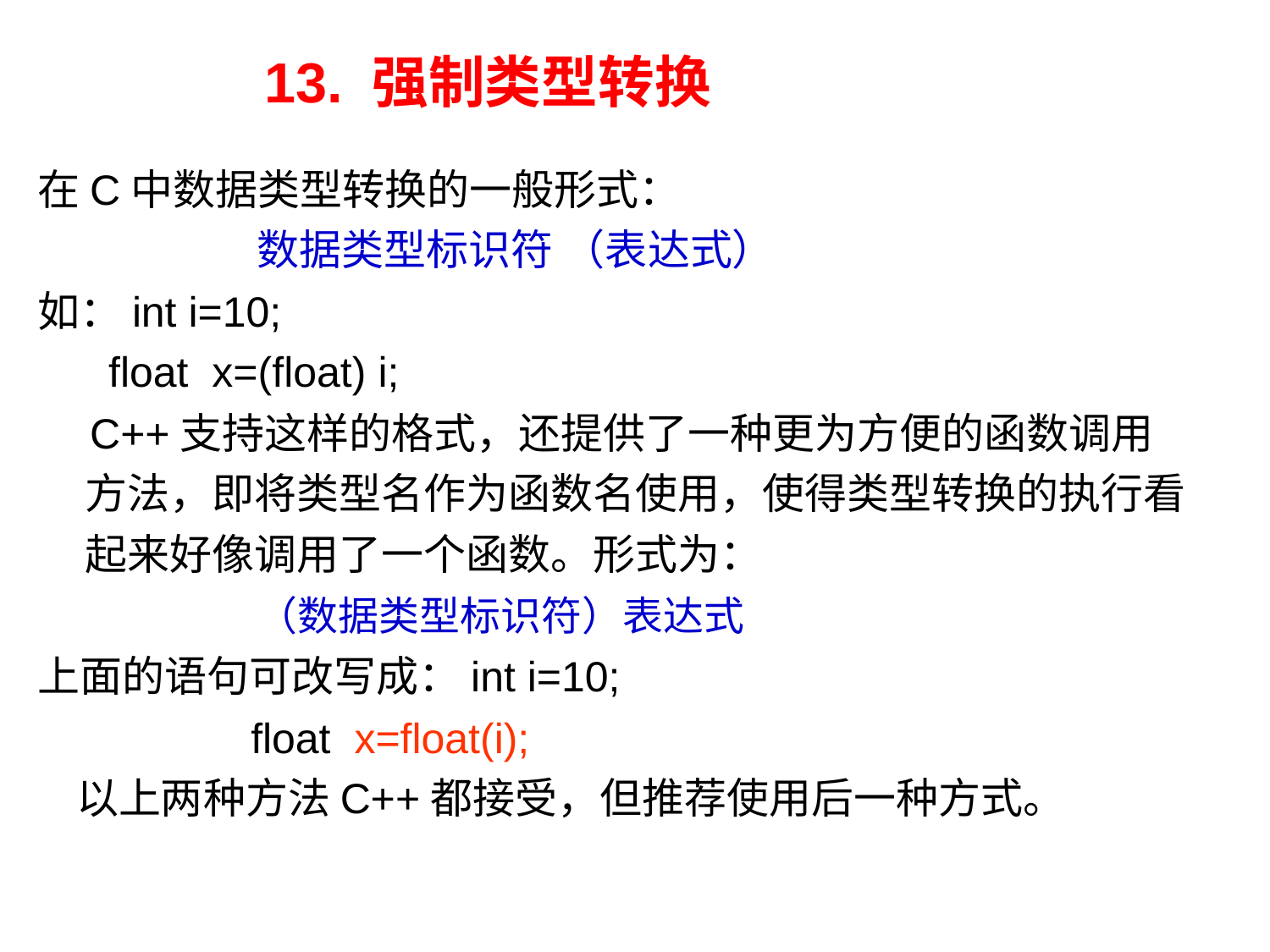

13. 强制类型转换
在C中数据类型转换的一般形式：
                      数据类型标识符 （表达式）
如：int i=10;
      float  x=(float) i;
　C++支持这样的格式，还提供了一种更为方便的函数调用方法，即将类型名作为函数名使用，使得类型转换的执行看起来好像调用了一个函数。形式为：
                      （数据类型标识符）表达式
上面的语句可改写成：int i=10;
                  float  x=float(i);
   以上两种方法C++都接受，但推荐使用后一种方式。